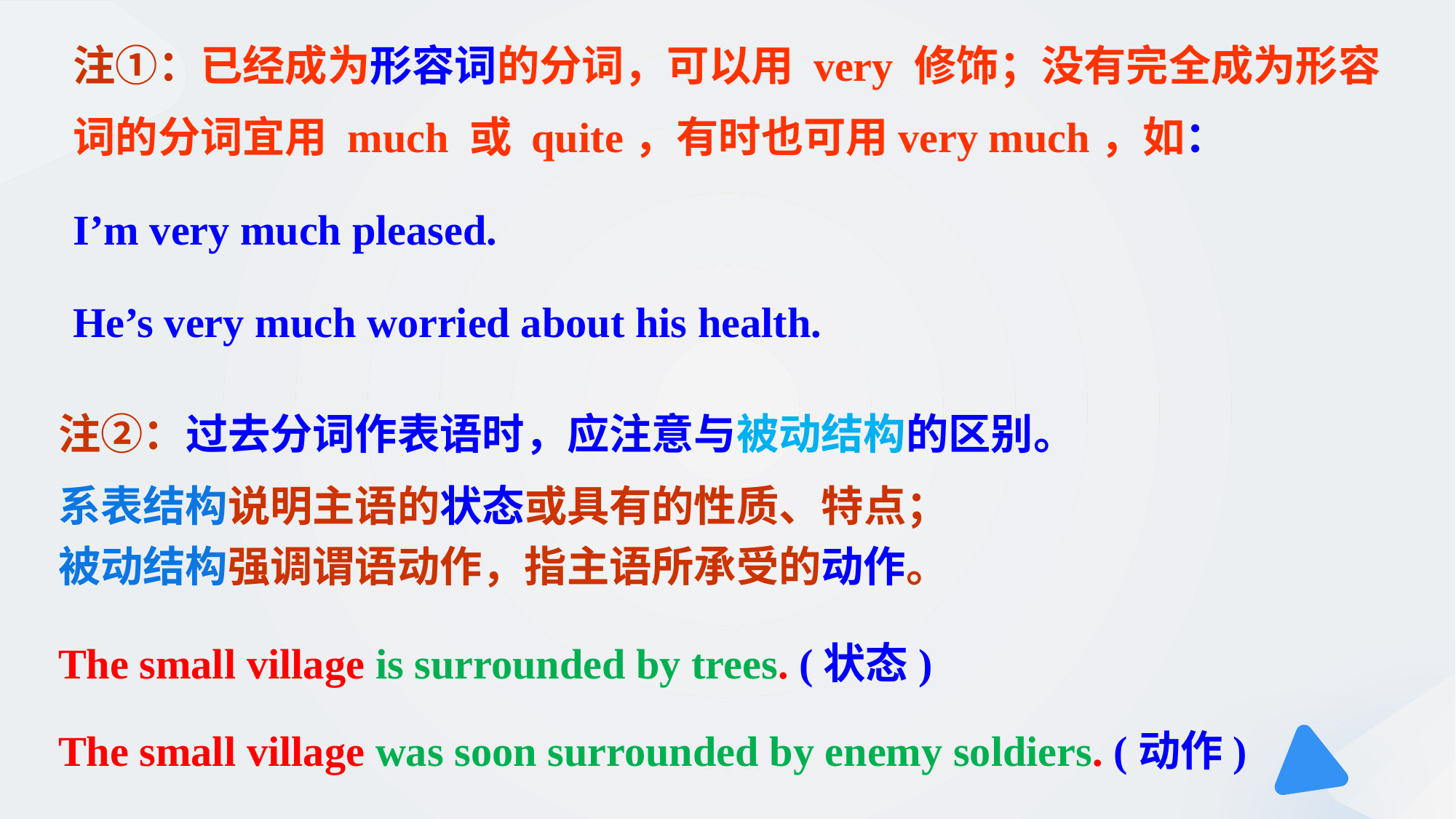

注①：已经成为形容词的分词，可以用 very 修饰；没有完全成为形容词的分词宜用 much 或 quite，有时也可用very much，如：
I’m very much pleased.
He’s very much worried about his health.
注②：过去分词作表语时，应注意与被动结构的区别。
系表结构说明主语的状态或具有的性质、特点；
被动结构强调谓语动作，指主语所承受的动作。
The small village is surrounded by trees. (状态)
The small village was soon surrounded by enemy soldiers. (动作)